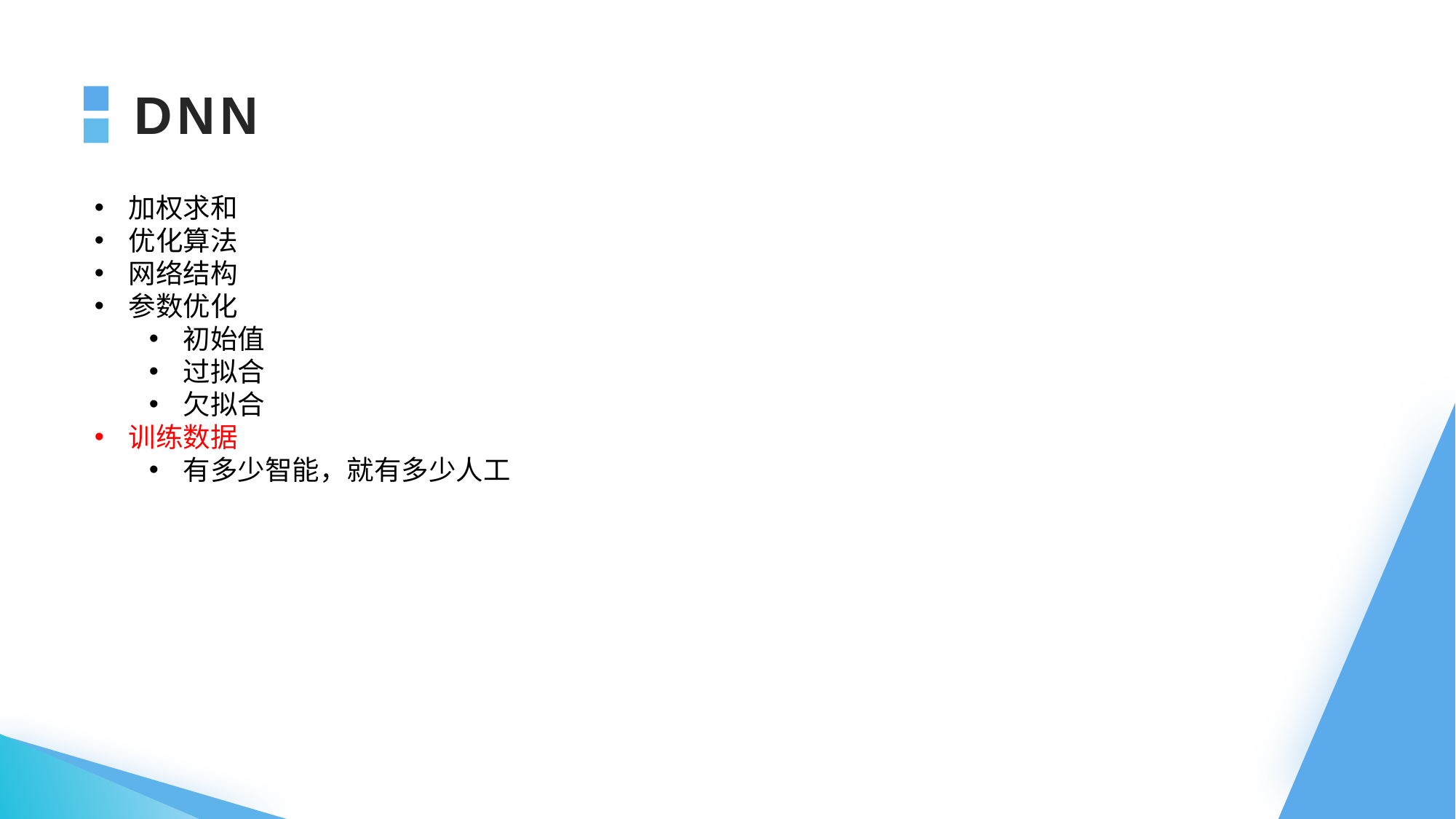

DNN

加权求和
优化算法
网络结构
参数优化
初始值
过拟合
欠拟合
训练数据
有多少智能，就有多少人工